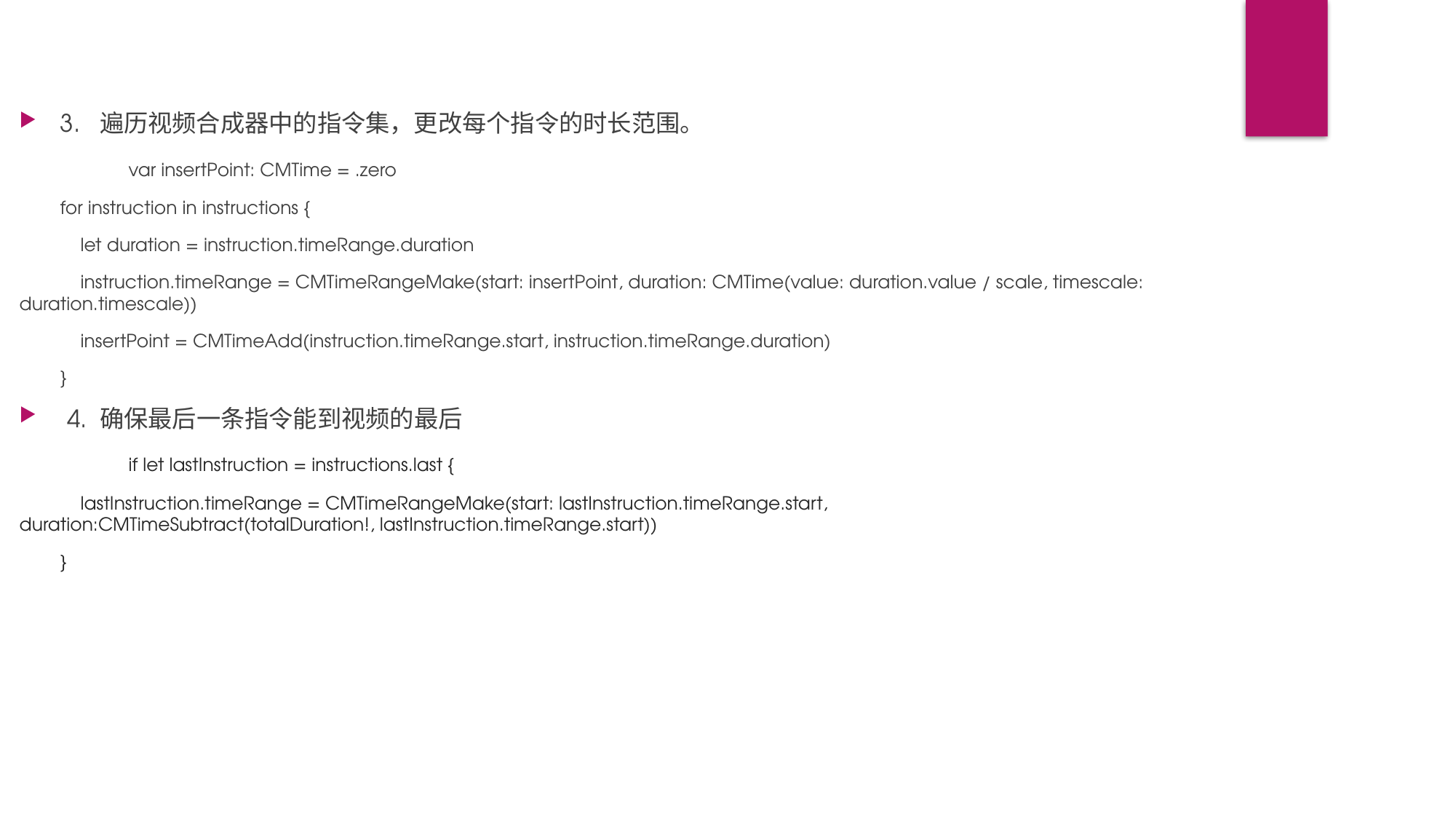

3.  遍历视频合成器中的指令集，更改每个指令的时长范围。
	var insertPoint: CMTime = .zero
        for instruction in instructions {
            let duration = instruction.timeRange.duration
            instruction.timeRange = CMTimeRangeMake(start: insertPoint, duration: CMTime(value: duration.value / scale, timescale: duration.timescale))
            insertPoint = CMTimeAdd(instruction.timeRange.start, instruction.timeRange.duration)
        }
 4. 确保最后一条指令能到视频的最后
	if let lastInstruction = instructions.last {
            lastInstruction.timeRange = CMTimeRangeMake(start: lastInstruction.timeRange.start, duration:CMTimeSubtract(totalDuration!, lastInstruction.timeRange.start))
        }